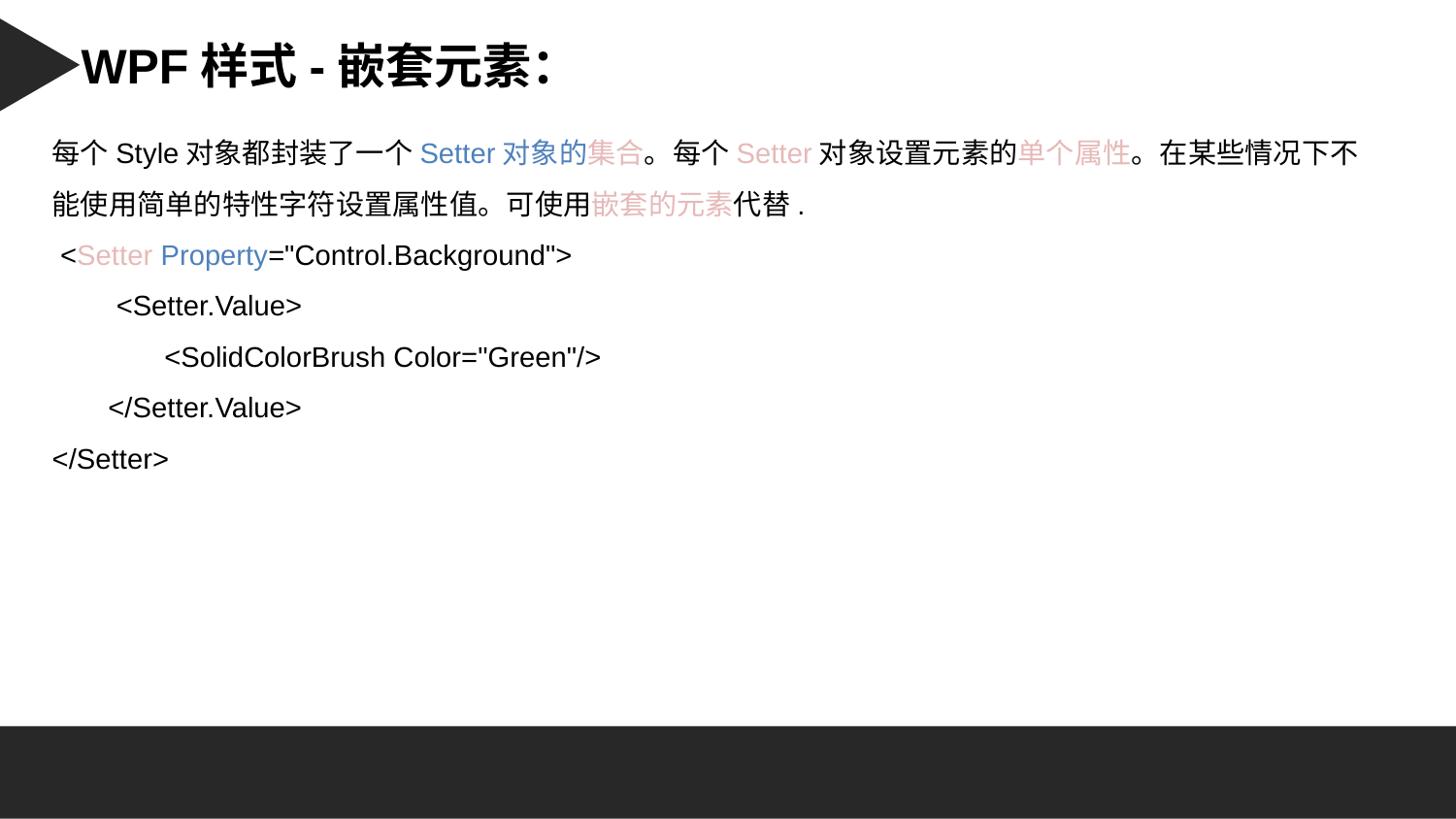

Character 字符串：

WPF样式-嵌套元素：
每个Style对象都封装了一个Setter对象的集合。每个Setter对象设置元素的单个属性。在某些情况下不能使用简单的特性字符设置属性值。可使用嵌套的元素代替.
 <Setter Property="Control.Background">
        <Setter.Value>
              <SolidColorBrush Color="Green"/>
       </Setter.Value>
</Setter>